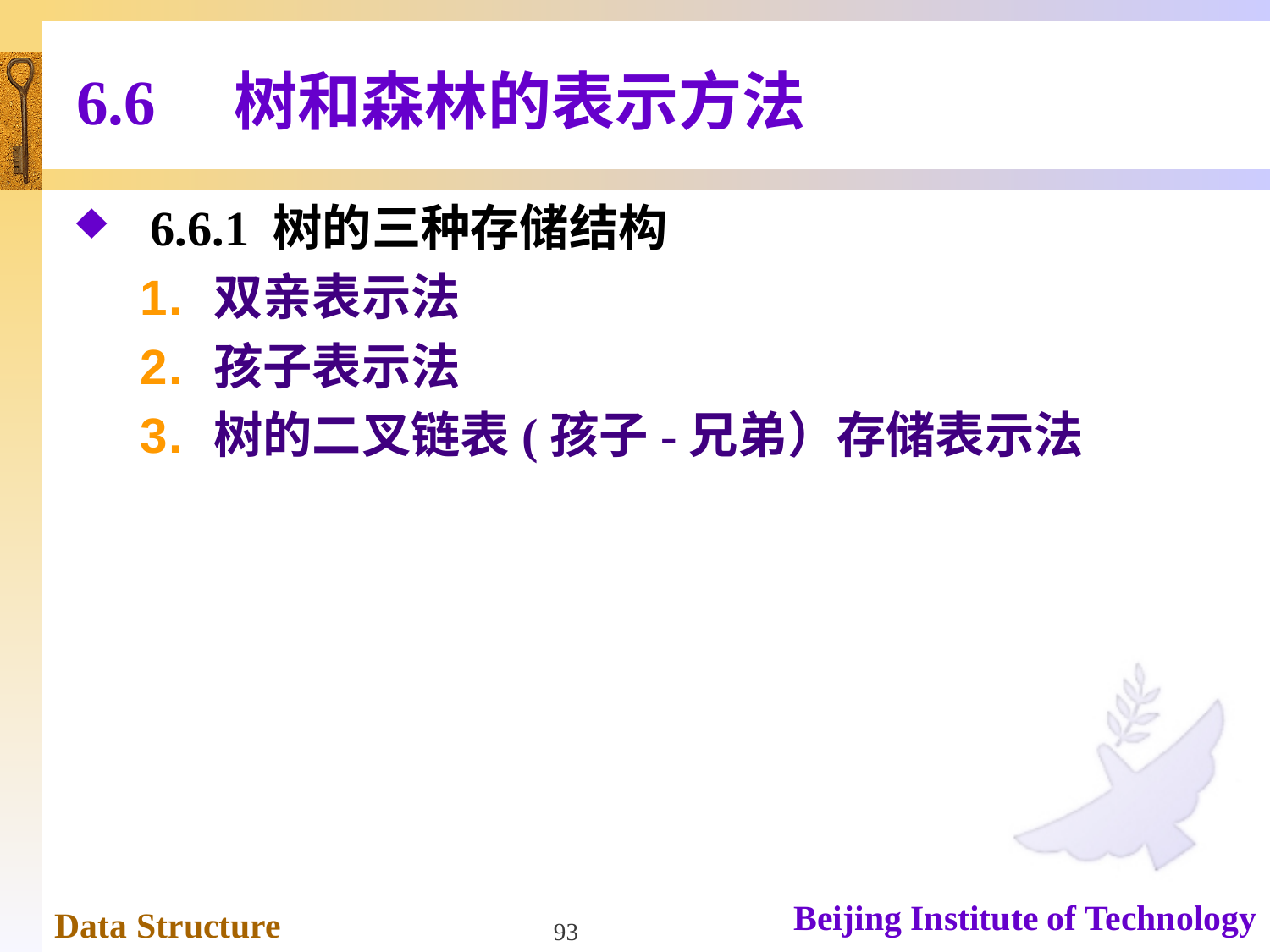

# 6.6    树和森林的表示方法
6.6.1 树的三种存储结构
双亲表示法
孩子表示法
树的二叉链表(孩子-兄弟）存储表示法

93